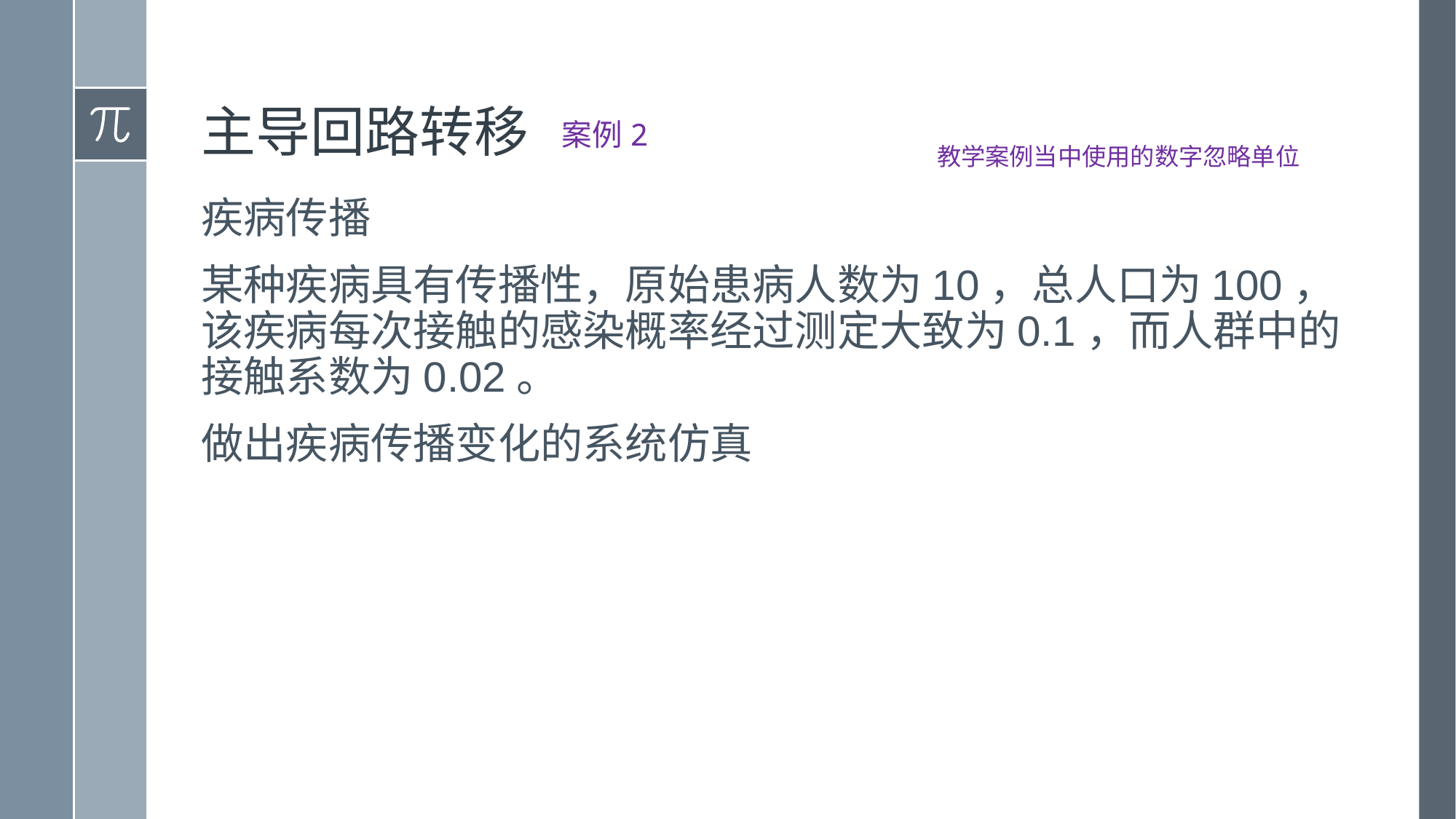

# 主导回路转移
案例2
教学案例当中使用的数字忽略单位
疾病传播
某种疾病具有传播性，原始患病人数为10，总人口为100，该疾病每次接触的感染概率经过测定大致为0.1，而人群中的接触系数为0.02。
做出疾病传播变化的系统仿真